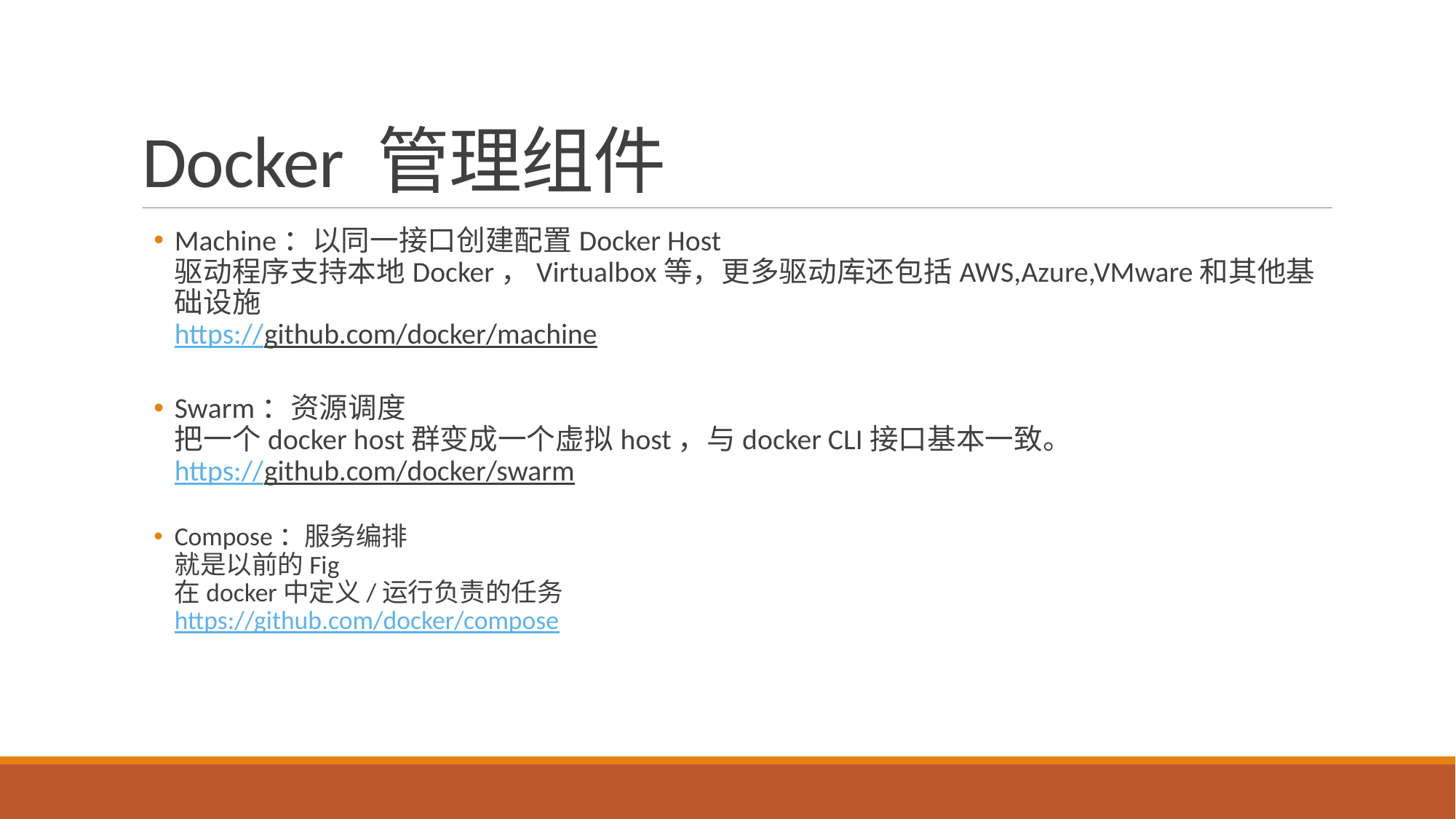

# Docker 管理组件
Machine：以同一接口创建配置Docker Host
驱动程序支持本地Docker，Virtualbox等，更多驱动库还包括AWS,Azure,VMware和其他基础设施
https://github.com/docker/machine
Swarm：资源调度
把一个docker host群变成一个虚拟host，与docker CLI接口基本一致。
https://github.com/docker/swarm
Compose：服务编排
就是以前的Fig
在docker中定义/运行负责的任务
https://github.com/docker/compose